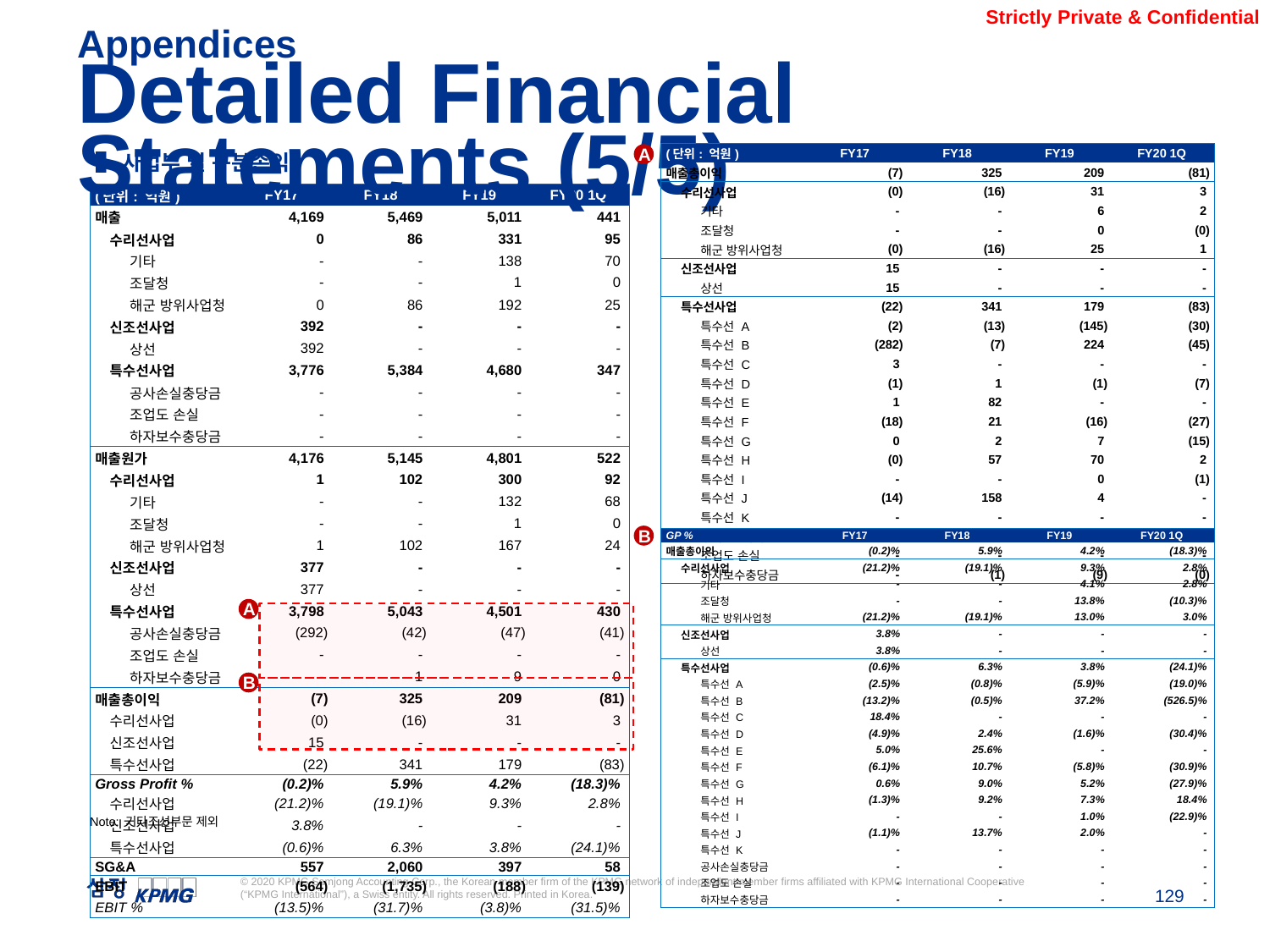

Appendices
Detailed Financial Statements (5/5)
▌사업부 별 구분손익
| (단위: 억원) | FY17 | FY18 | FY19 | FY20 1Q |
| --- | --- | --- | --- | --- |
| 매출총이익 | (7) | 325 | 209 | (81) |
| 수리선사업 | (0) | (16) | 31 | 3 |
| 기타 | - | - | 6 | 2 |
| 조달청 | - | - | 0 | (0) |
| 해군 방위사업청 | (0) | (16) | 25 | 1 |
| 신조선사업 | 15 | - | - | - |
| 상선 | 15 | - | - | - |
| 특수선사업 | (22) | 341 | 179 | (83) |
| 특수선 A | (2) | (13) | (145) | (30) |
| 특수선 B | (282) | (7) | 224 | (45) |
| 특수선 C | 3 | - | - | - |
| 특수선 D | (1) | 1 | (1) | (7) |
| 특수선 E | 1 | 82 | - | - |
| 특수선 F | (18) | 21 | (16) | (27) |
| 특수선 G | 0 | 2 | 7 | (15) |
| 특수선 H | (0) | 57 | 70 | 2 |
| 특수선 I | - | - | 0 | (1) |
| 특수선 J | (14) | 158 | 4 | - |
| 특수선 K | - | - | - | - |
| 공사손실충당금 | 292 | 42 | 47 | 41 |
| 조업도 손실 | - | - | - | - |
| 하자보수충당금 | - | (1) | (9) | (0) |
A
| (단위: 억원) | FY17 | FY18 | FY19 | FY20 1Q |
| --- | --- | --- | --- | --- |
| 매출 | 4,169 | 5,469 | 5,011 | 441 |
| 수리선사업 | 0 | 86 | 331 | 95 |
| 기타 | - | - | 138 | 70 |
| 조달청 | - | - | 1 | 0 |
| 해군 방위사업청 | 0 | 86 | 192 | 25 |
| 신조선사업 | 392 | - | - | - |
| 상선 | 392 | - | - | - |
| 특수선사업 | 3,776 | 5,384 | 4,680 | 347 |
| 공사손실충당금 | - | - | - | - |
| 조업도 손실 | - | - | - | - |
| 하자보수충당금 | - | - | - | - |
| 매출원가 | 4,176 | 5,145 | 4,801 | 522 |
| 수리선사업 | 1 | 102 | 300 | 92 |
| 기타 | - | - | 132 | 68 |
| 조달청 | - | - | 1 | 0 |
| 해군 방위사업청 | 1 | 102 | 167 | 24 |
| 신조선사업 | 377 | - | - | - |
| 상선 | 377 | - | - | - |
| 특수선사업 | 3,798 | 5,043 | 4,501 | 430 |
| 공사손실충당금 | (292) | (42) | (47) | (41) |
| 조업도 손실 | - | - | - | - |
| 하자보수충당금 | - | 1 | 9 | 0 |
| 매출총이익 | (7) | 325 | 209 | (81) |
| 수리선사업 | (0) | (16) | 31 | 3 |
| 신조선사업 | 15 | - | - | - |
| 특수선사업 | (22) | 341 | 179 | (83) |
| Gross Profit % | (0.2)% | 5.9% | 4.2% | (18.3)% |
| 수리선사업 | (21.2)% | (19.1)% | 9.3% | 2.8% |
| 신조선사업 | 3.8% | - | - | - |
| 특수선사업 | (0.6)% | 6.3% | 3.8% | (24.1)% |
| SG&A | 557 | 2,060 | 397 | 58 |
| EBIT | (564) | (1,735) | (188) | (139) |
| EBIT % | (13.5)% | (31.7)% | (3.8)% | (31.5)% |
B
| GP % | FY17 | FY18 | FY19 | FY20 1Q |
| --- | --- | --- | --- | --- |
| 매출총이익 | (0.2)% | 5.9% | 4.2% | (18.3)% |
| 수리선사업 | (21.2)% | (19.1)% | 9.3% | 2.8% |
| 기타 | - | - | 4.1% | 2.8% |
| 조달청 | - | - | 13.8% | (10.3)% |
| 해군 방위사업청 | (21.2)% | (19.1)% | 13.0% | 3.0% |
| 신조선사업 | 3.8% | - | - | - |
| 상선 | 3.8% | - | - | - |
| 특수선사업 | (0.6)% | 6.3% | 3.8% | (24.1)% |
| 특수선 A | (2.5)% | (0.8)% | (5.9)% | (19.0)% |
| 특수선 B | (13.2)% | (0.5)% | 37.2% | (526.5)% |
| 특수선 C | 18.4% | - | - | - |
| 특수선 D | (4.9)% | 2.4% | (1.6)% | (30.4)% |
| 특수선 E | 5.0% | 25.6% | - | - |
| 특수선 F | (6.1)% | 10.7% | (5.8)% | (30.9)% |
| 특수선 G | 0.6% | 9.0% | 5.2% | (27.9)% |
| 특수선 H | (1.3)% | 9.2% | 7.3% | 18.4% |
| 특수선 I | - | - | 1.0% | (22.9)% |
| 특수선 J | (1.1)% | 13.7% | 2.0% | - |
| 특수선 K | - | - | - | - |
| 공사손실충당금 | - | - | - | - |
| 조업도 손실 | - | - | - | - |
| 하자보수충당금 | - | - | - | - |
A

B

Note: 기타조선부문 제외